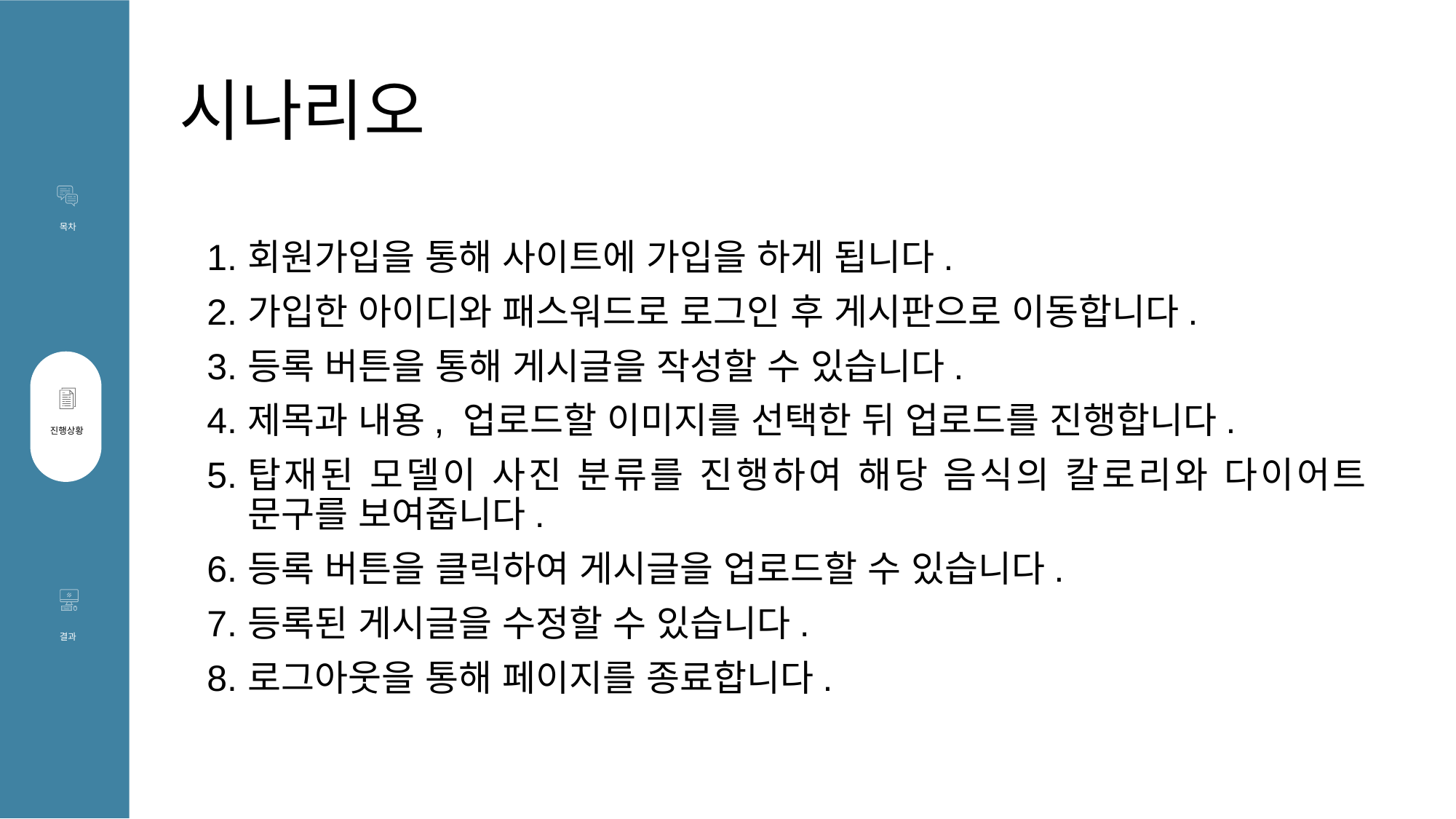

# 시나리오
회원가입을 통해 사이트에 가입을 하게 됩니다.
가입한 아이디와 패스워드로 로그인 후 게시판으로 이동합니다.
등록 버튼을 통해 게시글을 작성할 수 있습니다.
제목과 내용, 업로드할 이미지를 선택한 뒤 업로드를 진행합니다.
탑재된 모델이 사진 분류를 진행하여 해당 음식의 칼로리와 다이어트 문구를 보여줍니다.
등록 버튼을 클릭하여 게시글을 업로드할 수 있습니다.
등록된 게시글을 수정할 수 있습니다.
로그아웃을 통해 페이지를 종료합니다.